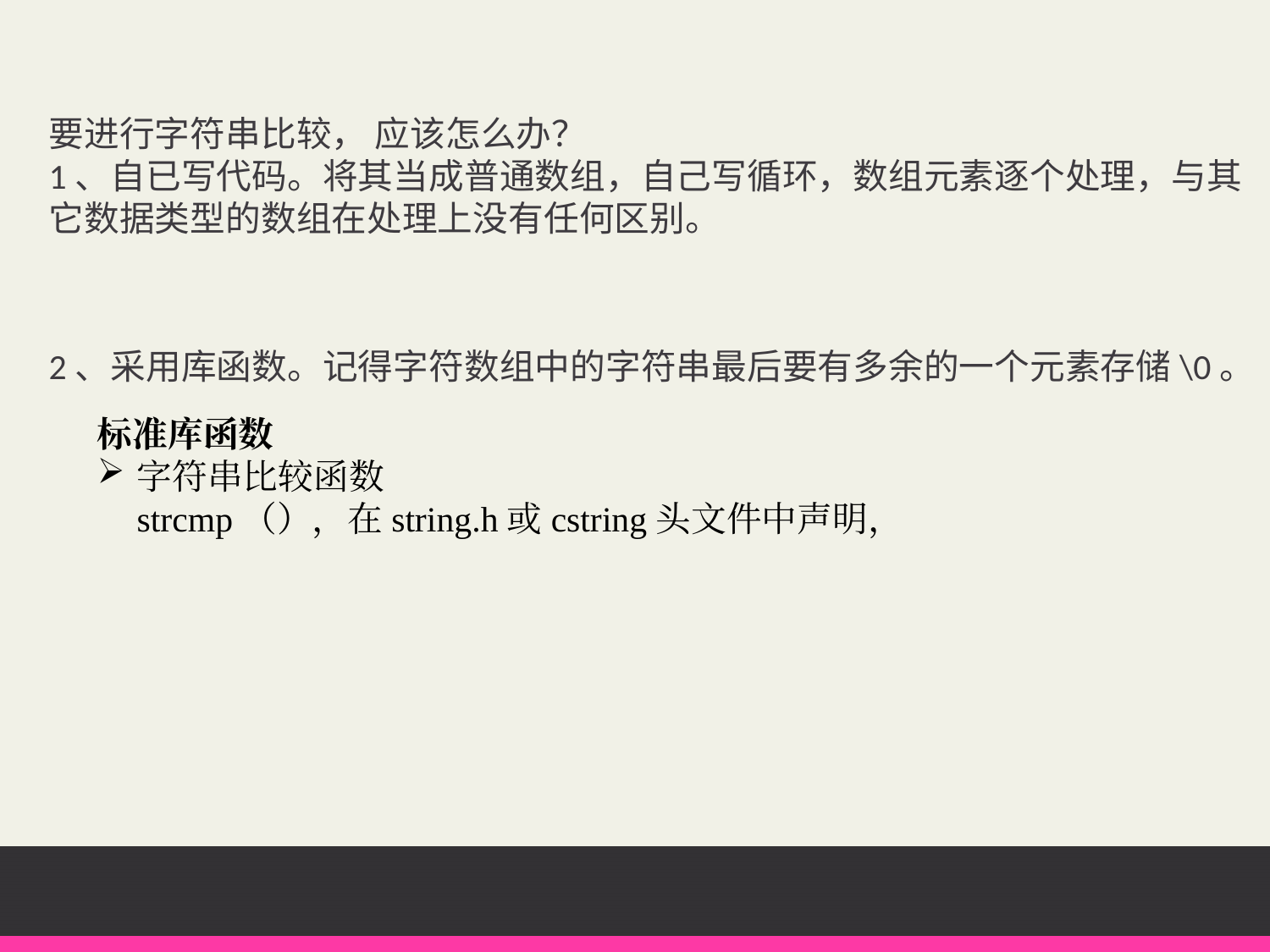

要进行字符串比较， 应该怎么办？
1、自已写代码。将其当成普通数组，自己写循环，数组元素逐个处理，与其它数据类型的数组在处理上没有任何区别。

2、采用库函数。记得字符数组中的字符串最后要有多余的一个元素存储\0。
标准库函数
字符串比较函数
strcmp（），在string.h或cstring头文件中声明，